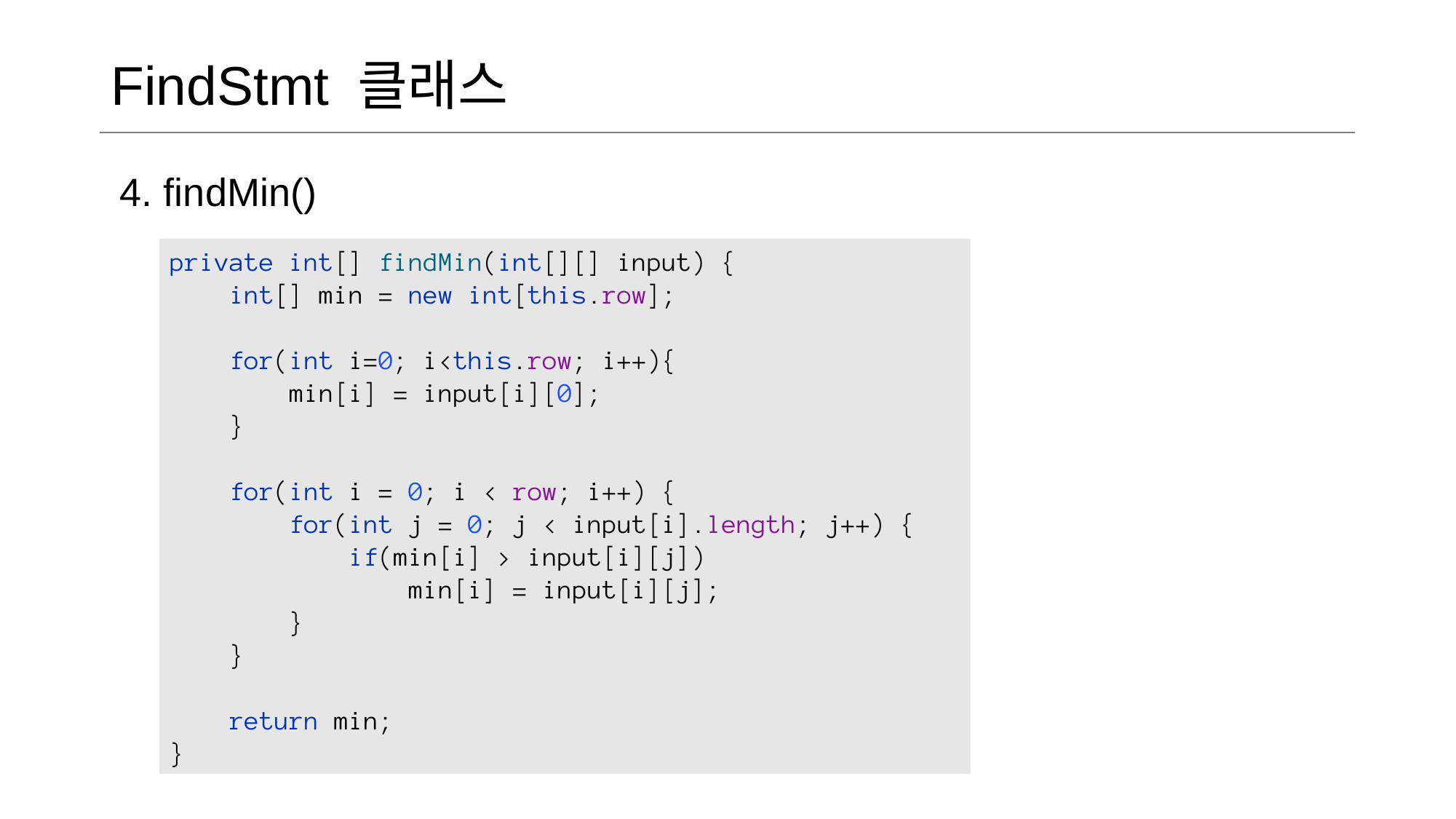

# FindStmt 클래스
4. findMin()
private int[] findMin(int[][] input) {
    int[] min = new int[this.row];
    for(int i=0; i<this.row; i++){
        min[i] = input[i][0];
    }
    for(int i = 0; i < row; i++) {
        for(int j = 0; j < input[i].length; j++) {
            if(min[i] > input[i][j])
                min[i] = input[i][j];
        }
    }
    return min;
}